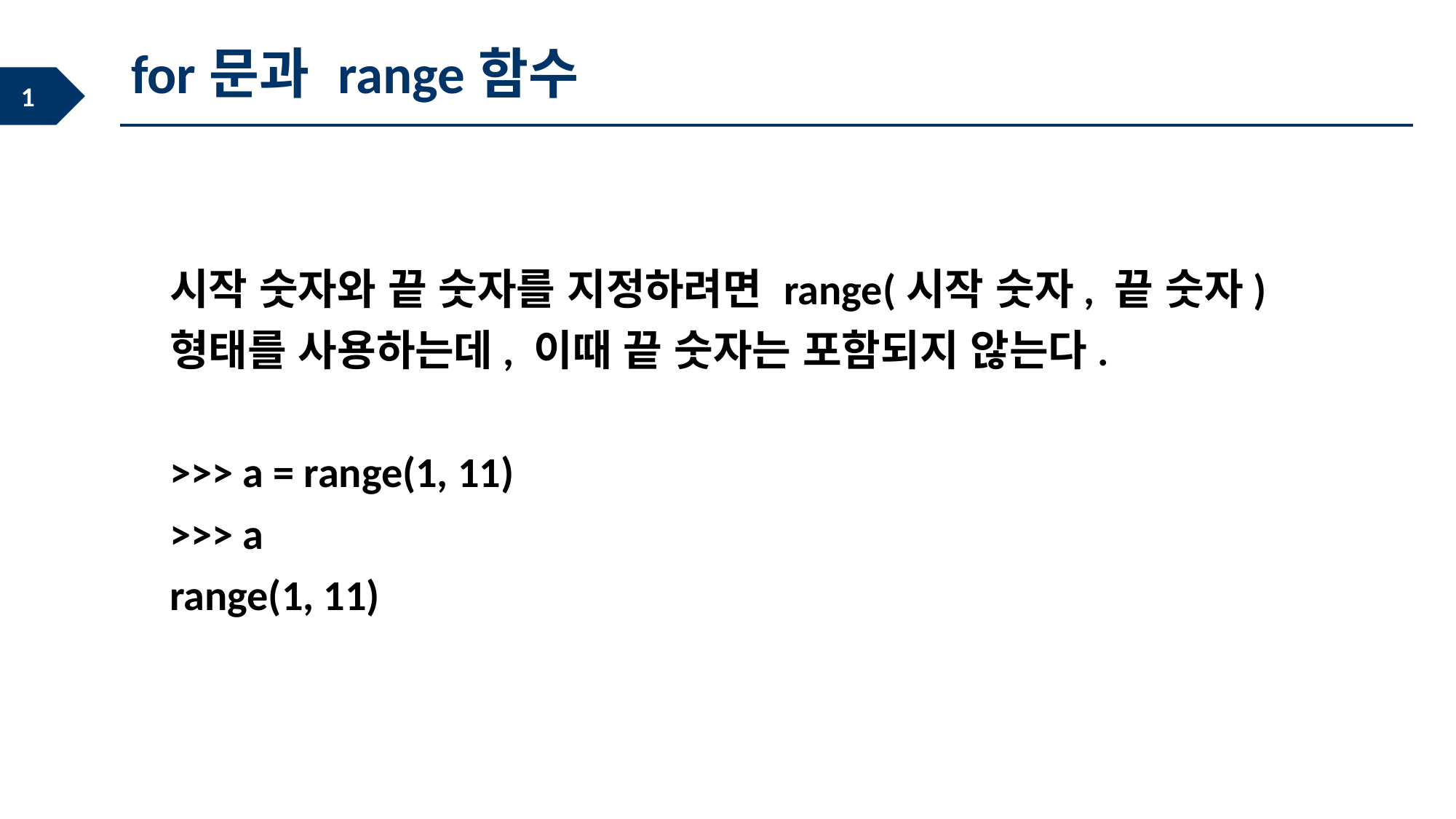

for문과 range함수
시작 숫자와 끝 숫자를 지정하려면 range(시작 숫자, 끝 숫자) 형태를 사용하는데, 이때 끝 숫자는 포함되지 않는다.

>>> a = range(1, 11)
>>> a
range(1, 11)